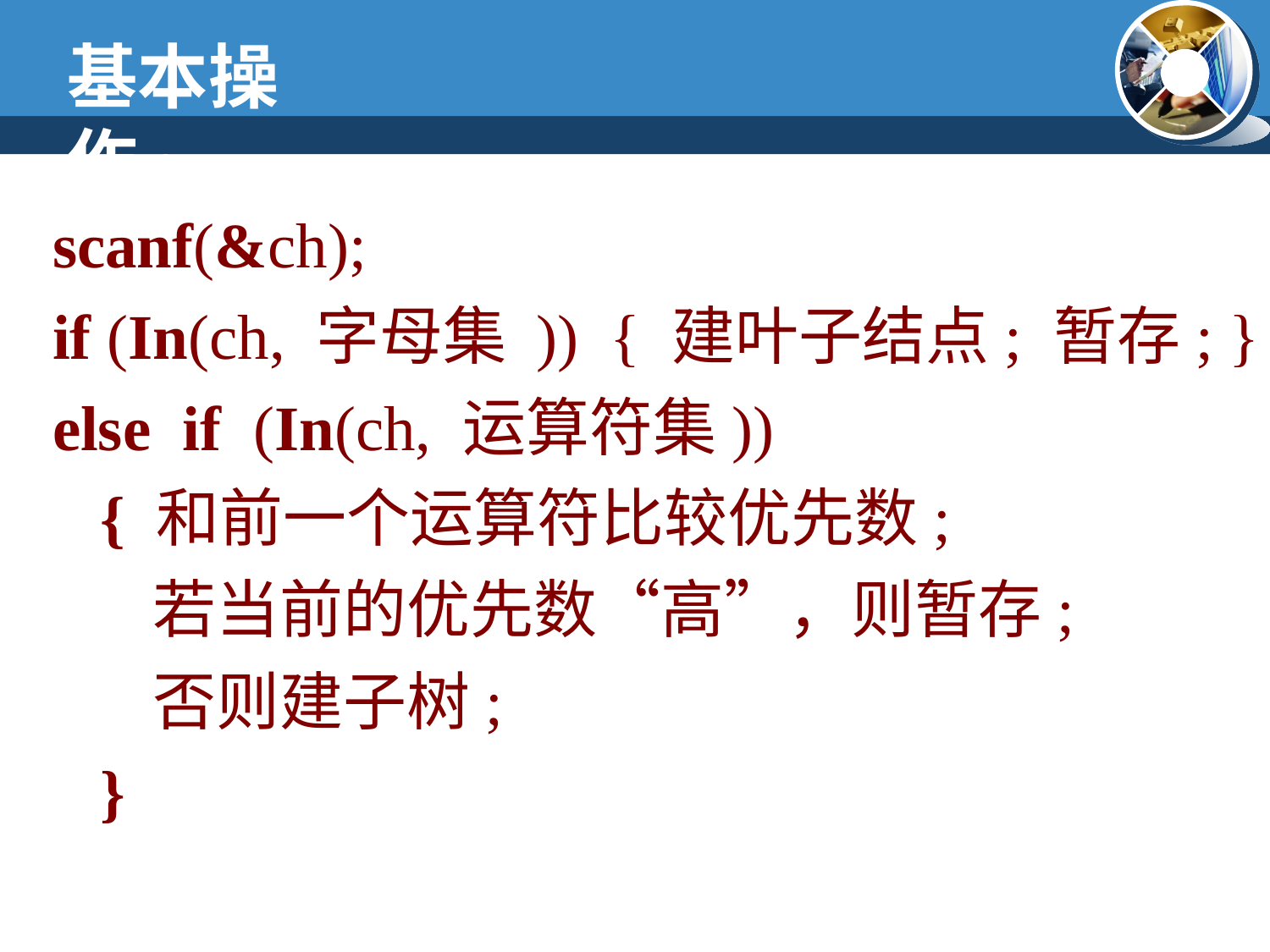

基本操作:
scanf(&ch);
if (In(ch, 字母集 ))  { 建叶子结点; 暂存; }
else  if  (In(ch, 运算符集))
   { 和前一个运算符比较优先数;
      若当前的优先数“高”，则暂存;
      否则建子树;
   }